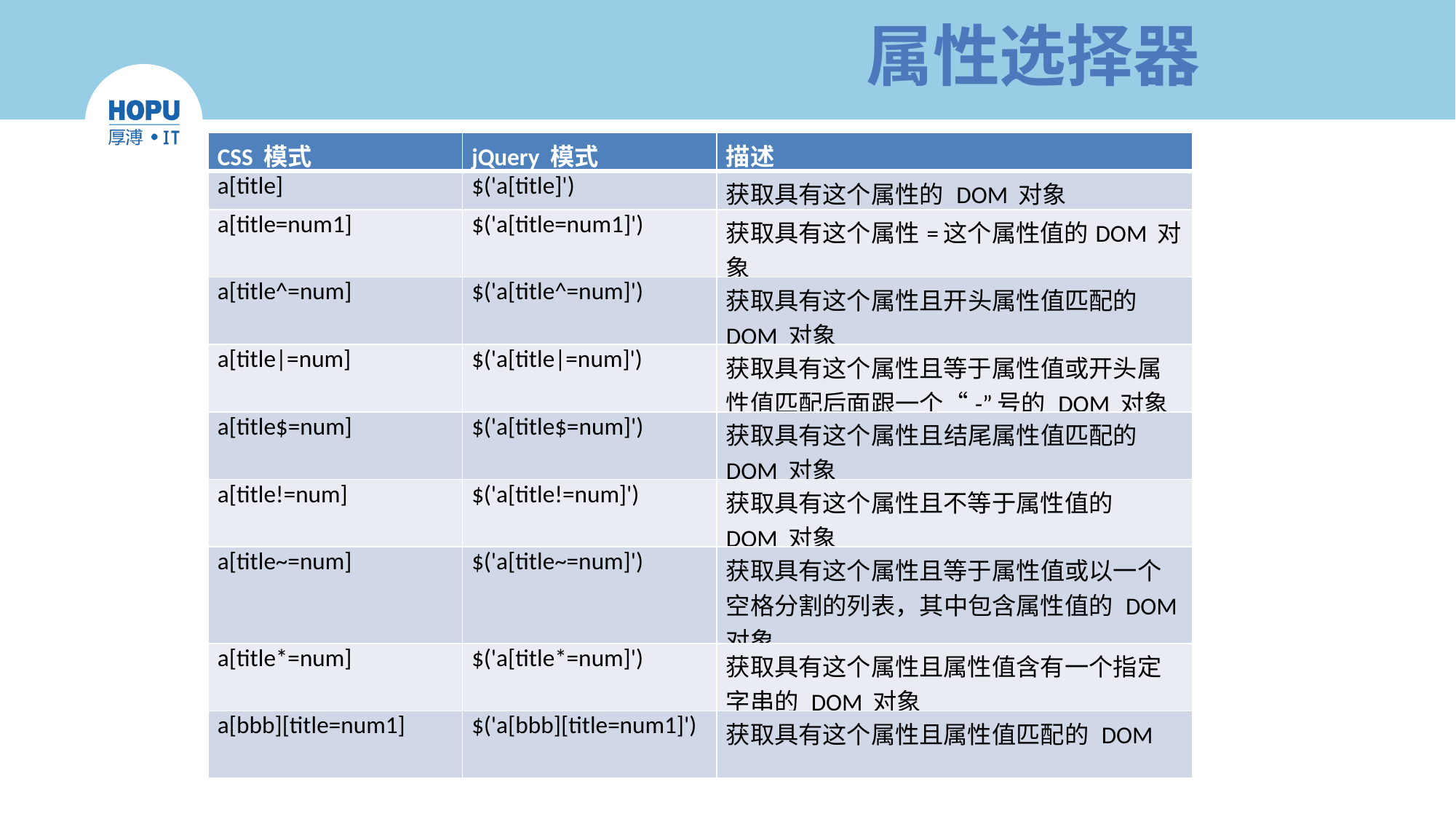

# 属性选择器
| CSS 模式 | jQuery 模式 | 描述 |
| --- | --- | --- |
| a[title] | $('a[title]') | 获取具有这个属性的 DOM 对象 |
| a[title=num1] | $('a[title=num1]') | 获取具有这个属性=这个属性值的DOM 对 象 |
| a[title^=num] | $('a[title^=num]') | 获取具有这个属性且开头属性值匹配的 DOM 对象 |
| a[title|=num] | $('a[title|=num]') | 获取具有这个属性且等于属性值或开头属 性值匹配后面跟一个“-”号的 DOM 对象 |
| a[title$=num] | $('a[title$=num]') | 获取具有这个属性且结尾属性值匹配的 DOM 对象 |
| a[title!=num] | $('a[title!=num]') | 获取具有这个属性且不等于属性值的 DOM 对象 |
| a[title~=num] | $('a[title~=num]') | 获取具有这个属性且等于属性值或以一个空格分割的列表，其中包含属性值的 DOM 对象 |
| a[title\*=num] | $('a[title\*=num]') | 获取具有这个属性且属性值含有一个指定 字串的 DOM 对象 |
| a[bbb][title=num1] | $('a[bbb][title=num1]') | 获取具有这个属性且属性值匹配的 DOM |